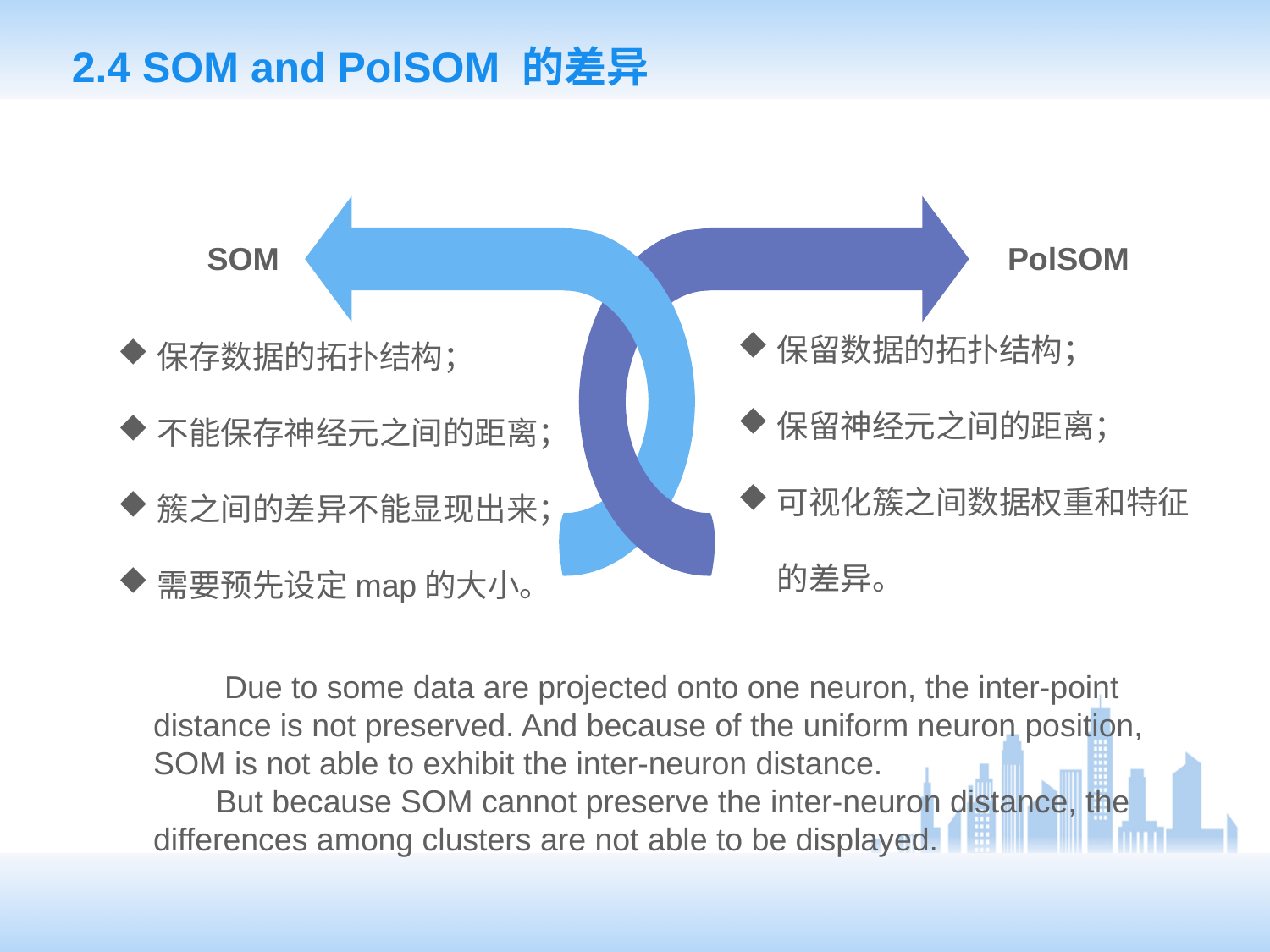

# 2.4 SOM and PolSOM 的差异

SOM
PolSOM
保留数据的拓扑结构；
保留神经元之间的距离；
可视化簇之间数据权重和特征的差异。
保存数据的拓扑结构；
不能保存神经元之间的距离；
簇之间的差异不能显现出来；
需要预先设定map的大小。
        Due to some data are projected onto one neuron, the inter-point distance is not preserved. And because of the uniform neuron position, SOM is not able to exhibit the inter-neuron distance.
       But because SOM cannot preserve the inter-neuron distance, the differences among clusters are not able to be displayed.